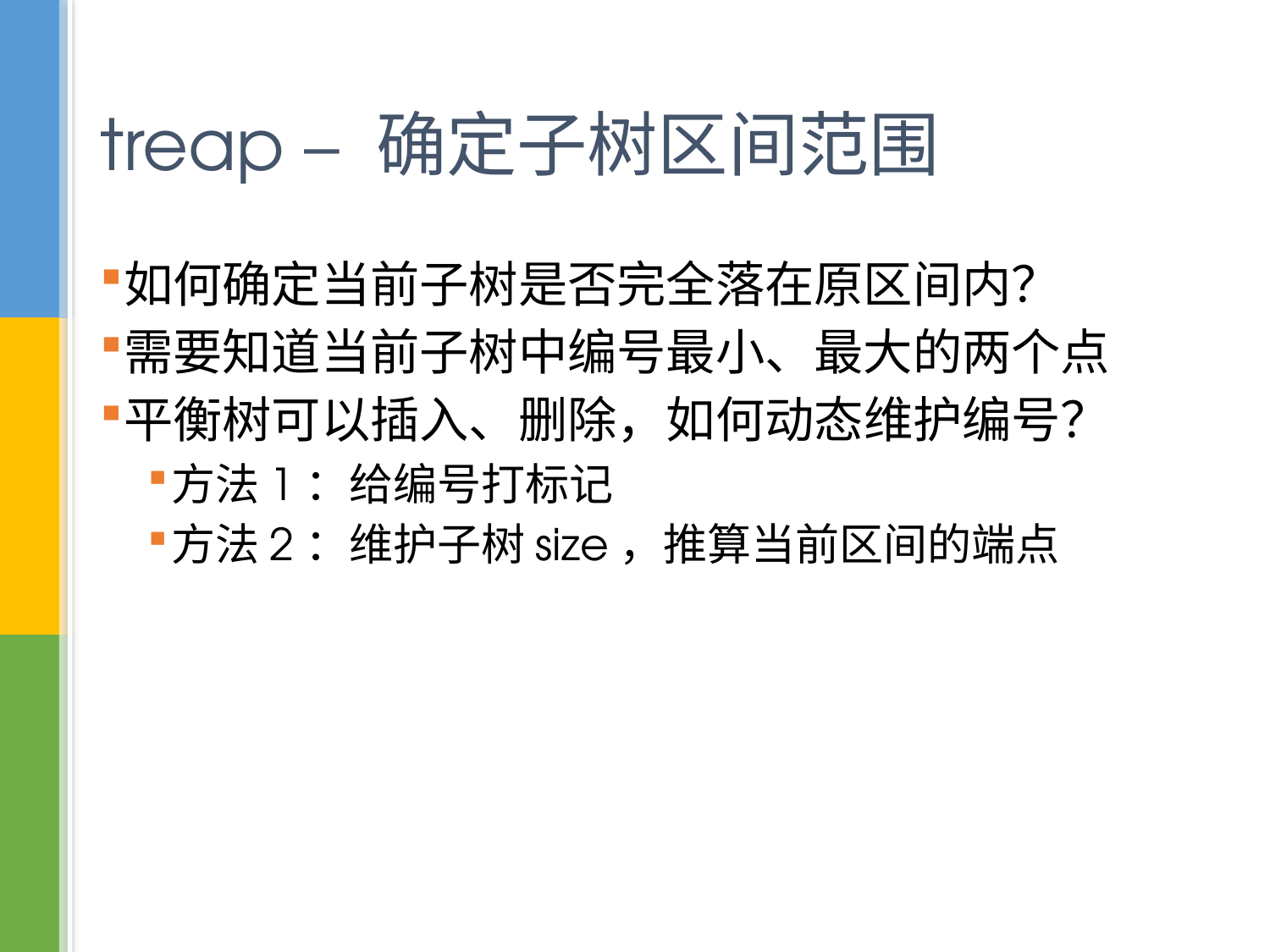

# treap – 确定子树区间范围
如何确定当前子树是否完全落在原区间内？
需要知道当前子树中编号最小、最大的两个点
平衡树可以插入、删除，如何动态维护编号？
方法1：给编号打标记
方法2：维护子树size，推算当前区间的端点